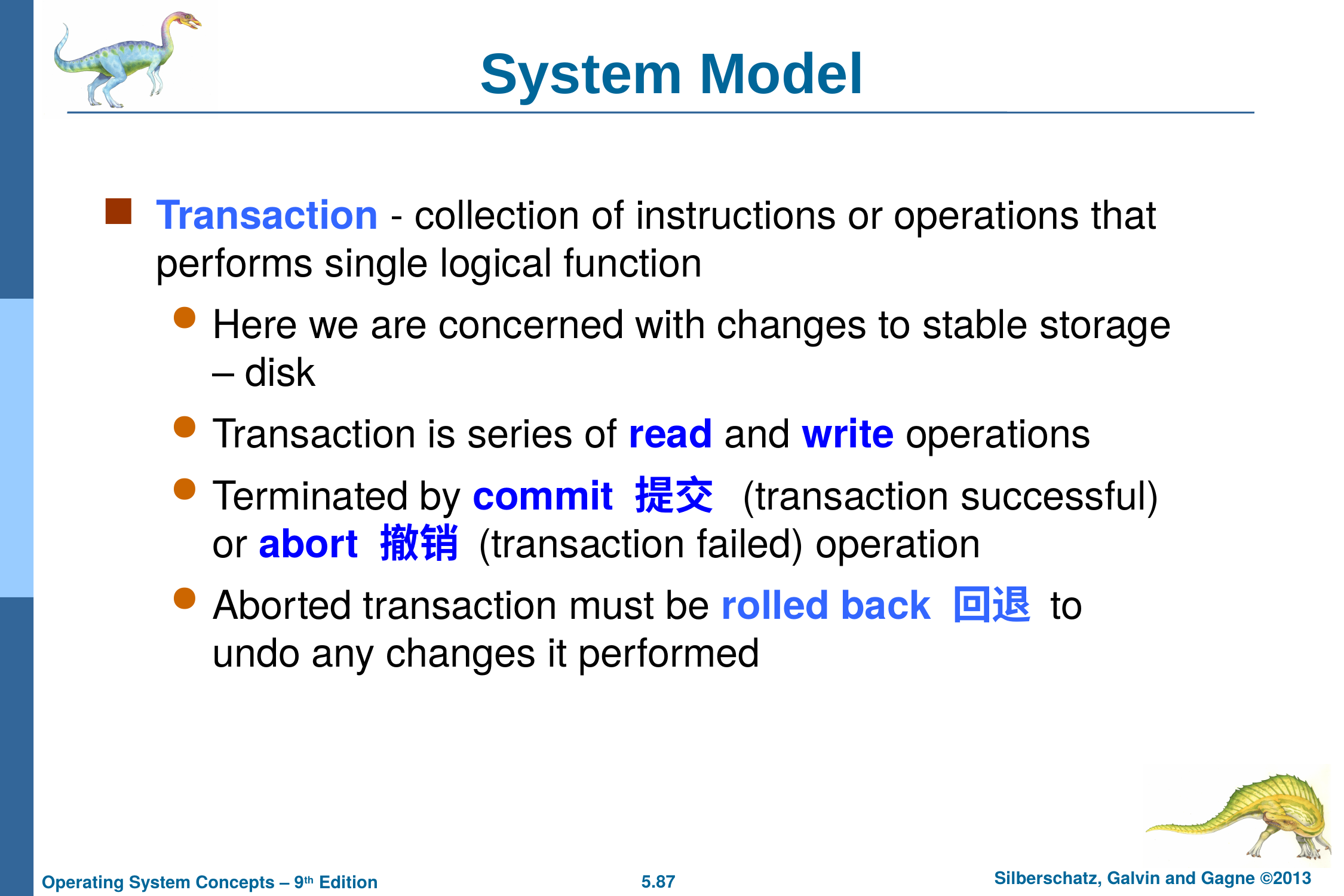

# System Model
Transaction - collection of instructions or operations that performs single logical function
Here we are concerned with changes to stable storage – disk
Transaction is series of read and write operations
Terminated by commit 提交  (transaction successful) or abort 撤销 (transaction failed) operation
Aborted transaction must be rolled back 回退 to undo any changes it performed